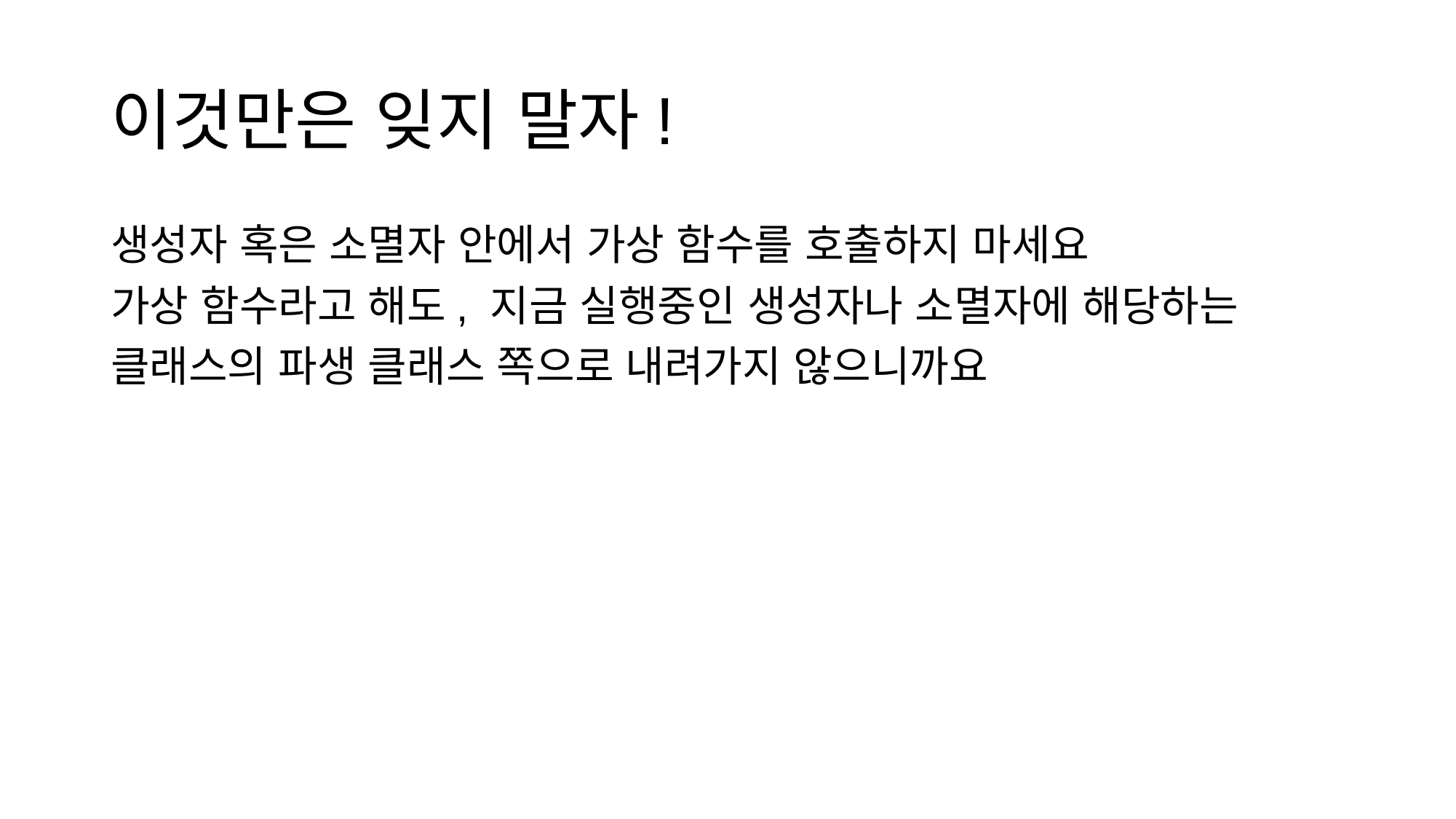

# 이것만은 잊지 말자!
생성자 혹은 소멸자 안에서 가상 함수를 호출하지 마세요
가상 함수라고 해도, 지금 실행중인 생성자나 소멸자에 해당하는
클래스의 파생 클래스 쪽으로 내려가지 않으니까요